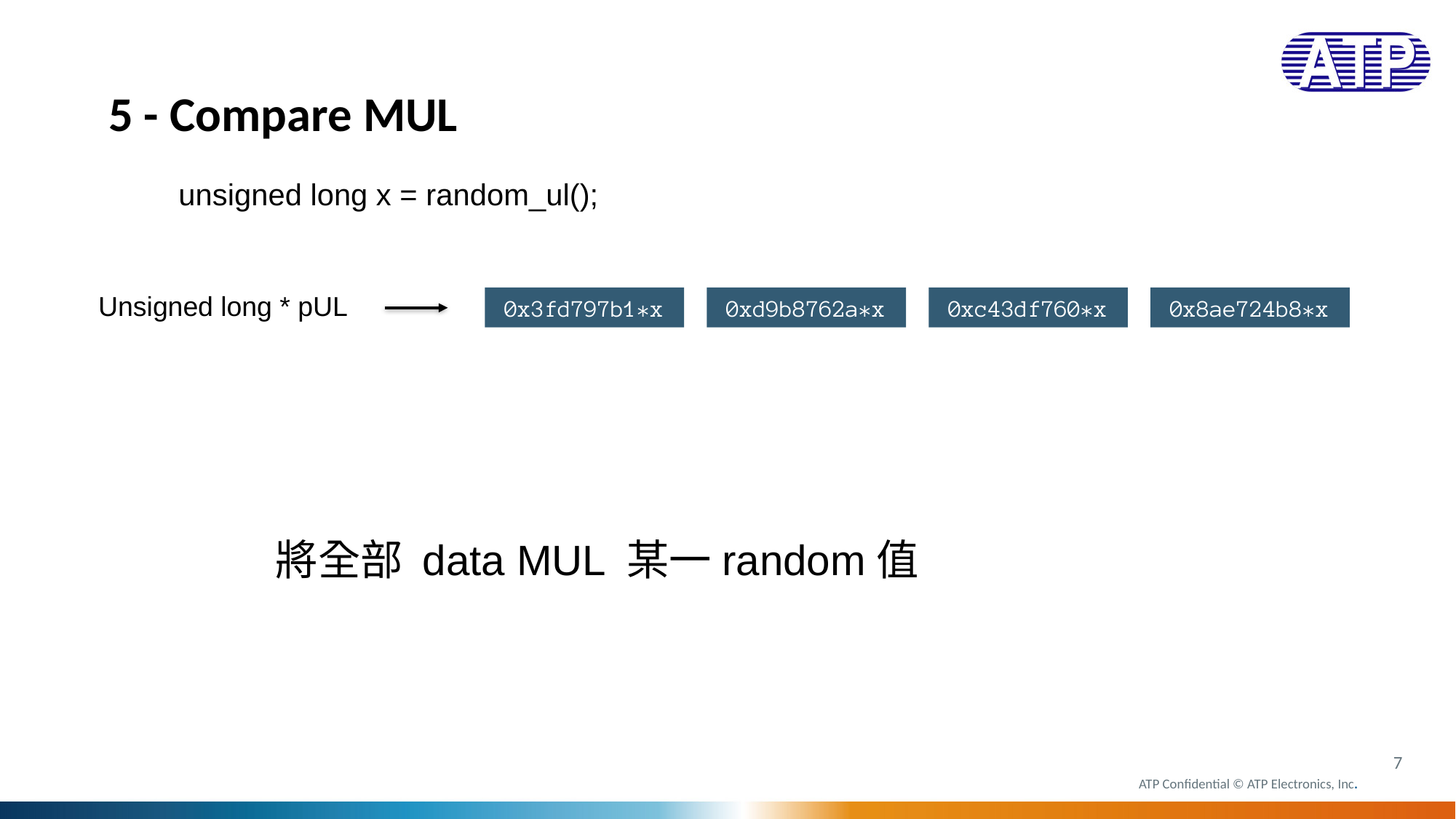

5 - Compare MUL
unsigned long x = random_ul();
Unsigned long * pUL
0x3fd797b1*x
0xd9b8762a*x
0xc43df760*x
0x8ae724b8*x
將全部 data MUL 某一random值